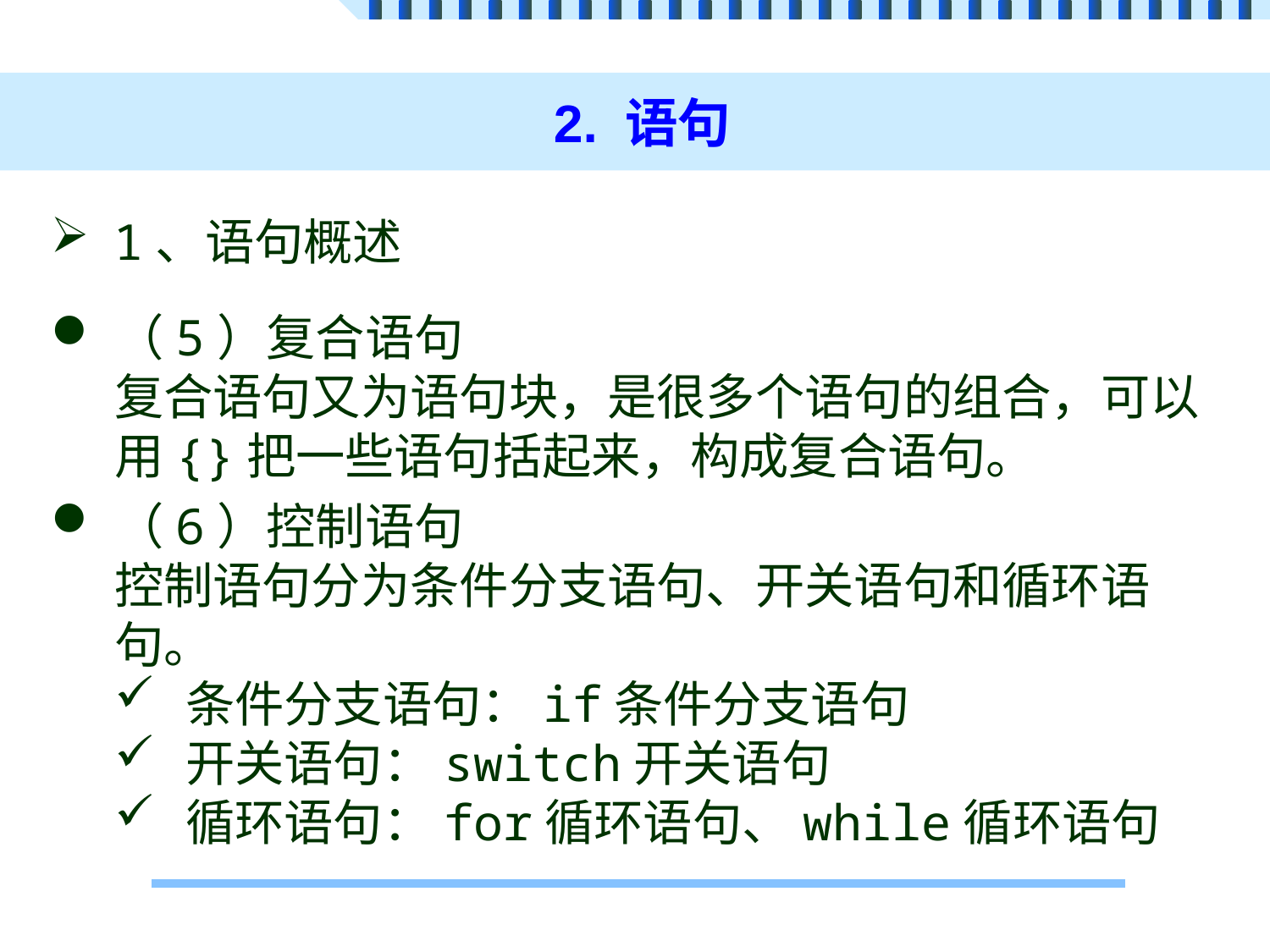

# 2. 语句
1、语句概述
（5）复合语句
复合语句又为语句块，是很多个语句的组合，可以用{}把一些语句括起来，构成复合语句。
（6）控制语句
控制语句分为条件分支语句、开关语句和循环语句。
条件分支语句：if条件分支语句
开关语句：switch开关语句
循环语句：for循环语句、while循环语句